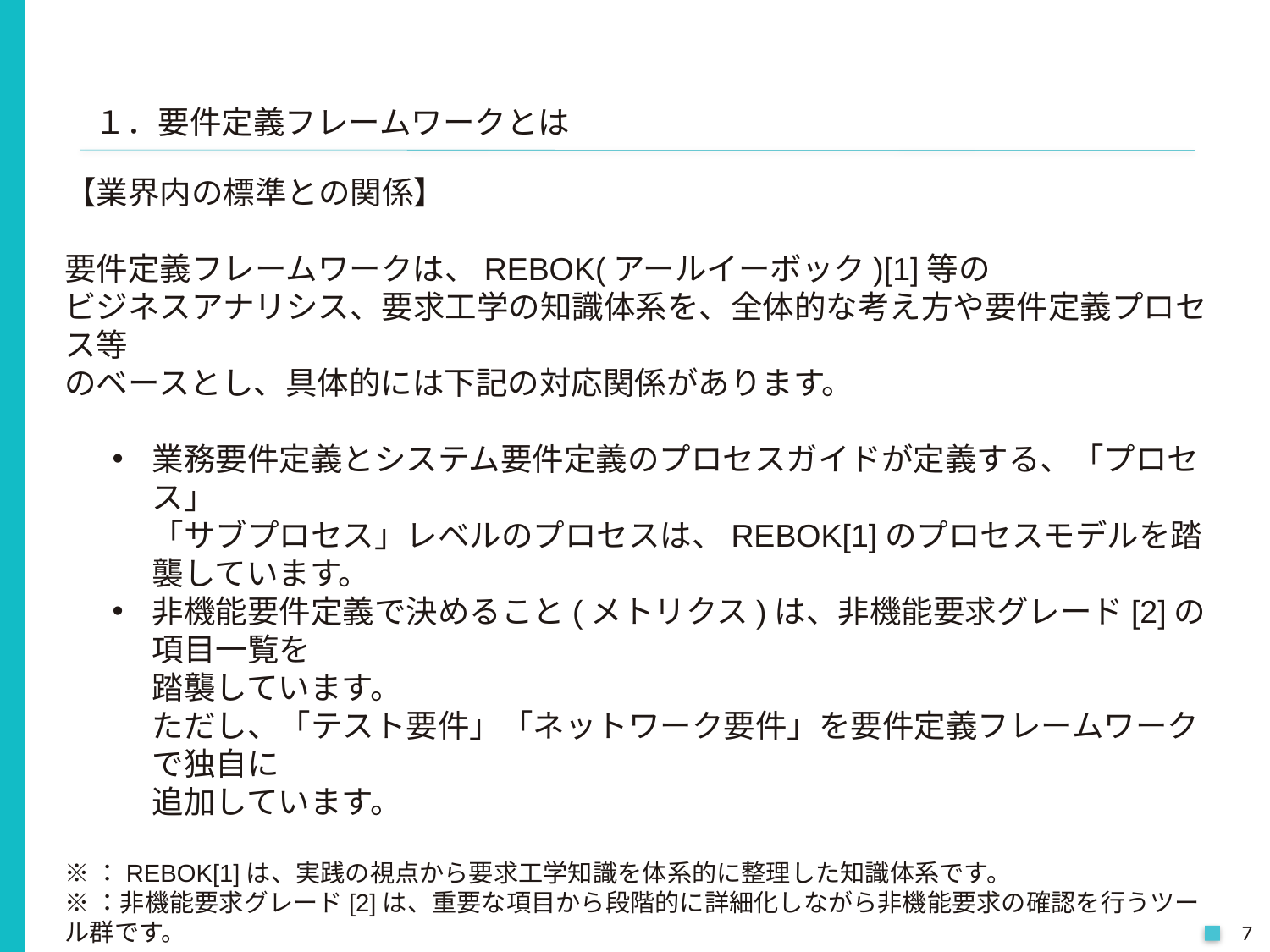

１．要件定義フレームワークとは
【業界内の標準との関係】

要件定義フレームワークは、REBOK(アールイーボック)[1]等の
ビジネスアナリシス、要求工学の知識体系を、全体的な考え方や要件定義プロセス等
のベースとし、具体的には下記の対応関係があります。

業務要件定義とシステム要件定義のプロセスガイドが定義する、「プロセス」
「サブプロセス」レベルのプロセスは、REBOK[1]のプロセスモデルを踏襲しています。
非機能要件定義で決めること(メトリクス)は、非機能要求グレード[2]の項目一覧を
踏襲しています。
ただし、「テスト要件」「ネットワーク要件」を要件定義フレームワークで独自に
追加しています。

※：REBOK[1]は、実践の視点から要求工学知識を体系的に整理した知識体系です。
※：非機能要求グレード[2]は、重要な項目から段階的に詳細化しながら非機能要求の確認を行うツール群です。

これに、従来から開発現場で活用しているプロセス・技法を加え、
不足しているプロセス・技法を補ったものを、要件定義の現場で使えるレベルまで、
内容の具体化、詳細化を行っています。

7